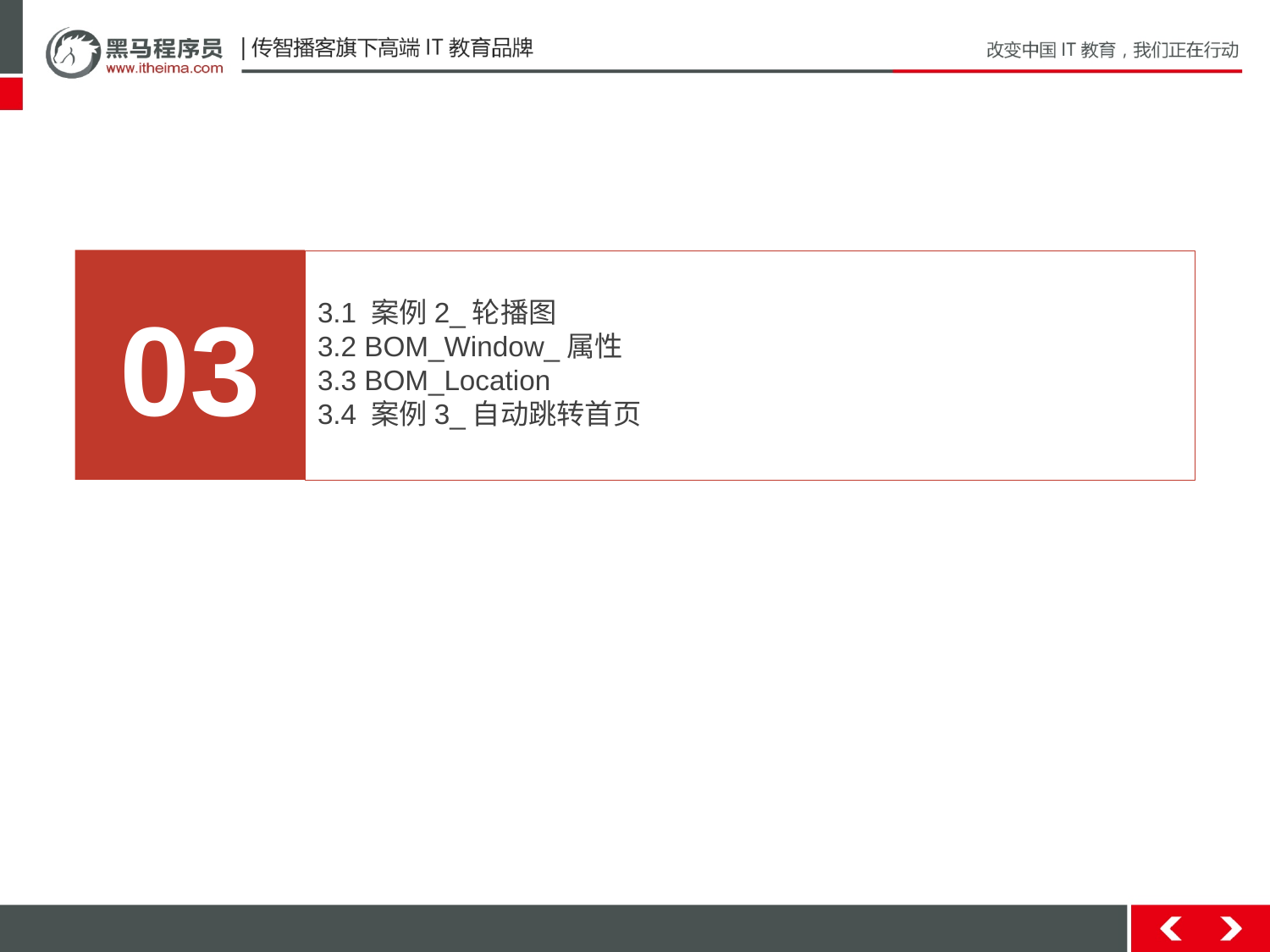

03

3.1 案例2_轮播图
3.2 BOM_Window_属性
3.3 BOM_Location
3.4 案例3_自动跳转首页